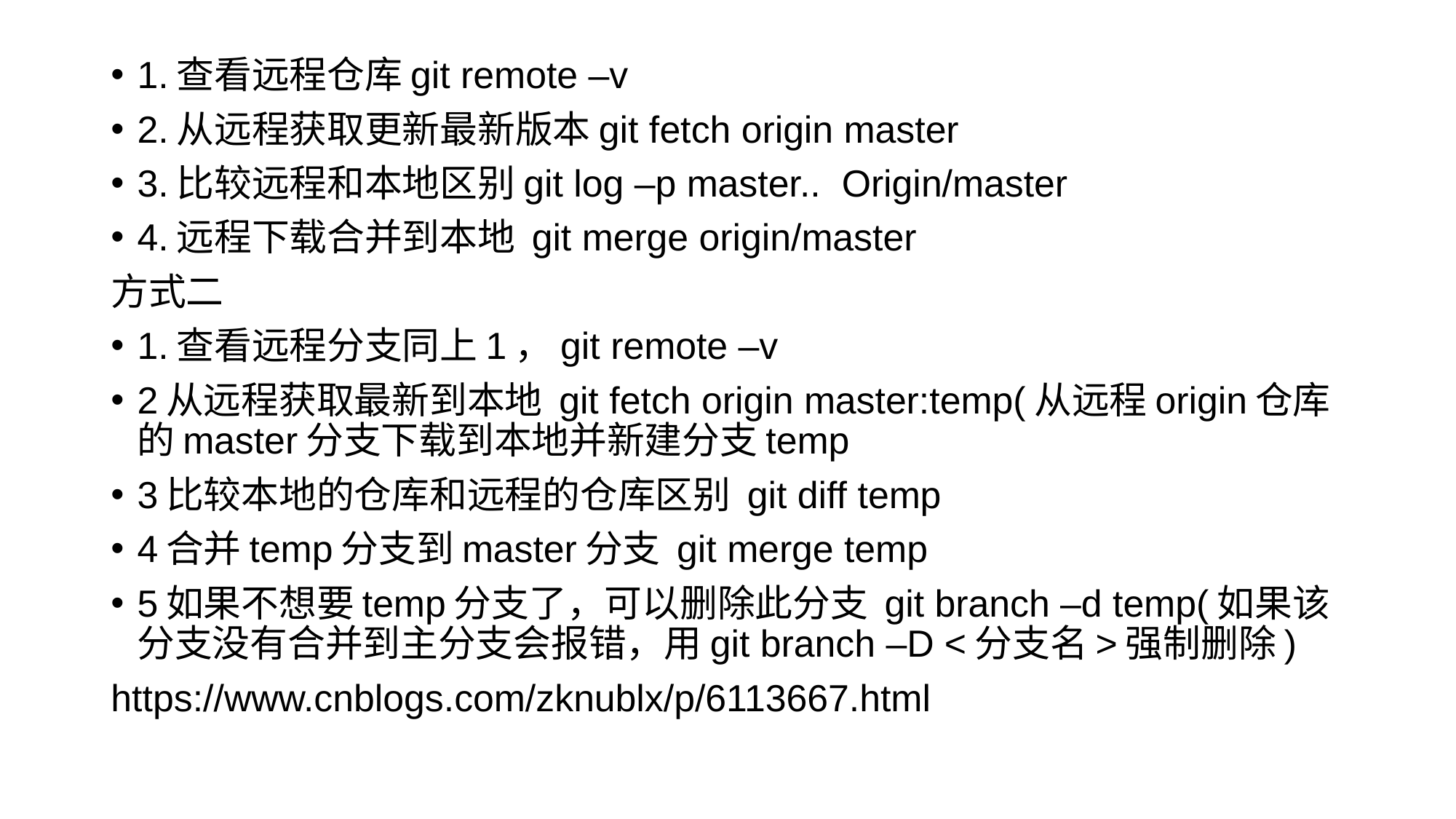

1.查看远程仓库git remote –v
2.从远程获取更新最新版本git fetch origin master
3.比较远程和本地区别git log –p master..  Origin/master
4.远程下载合并到本地 git merge origin/master
方式二
1.查看远程分支同上1，git remote –v
2从远程获取最新到本地 git fetch origin master:temp(从远程origin仓库的master分支下载到本地并新建分支temp
3比较本地的仓库和远程的仓库区别 git diff temp
4合并temp分支到master分支 git merge temp
5如果不想要temp分支了，可以删除此分支 git branch –d temp(如果该分支没有合并到主分支会报错，用git branch –D <分支名>强制删除)
https://www.cnblogs.com/zknublx/p/6113667.html